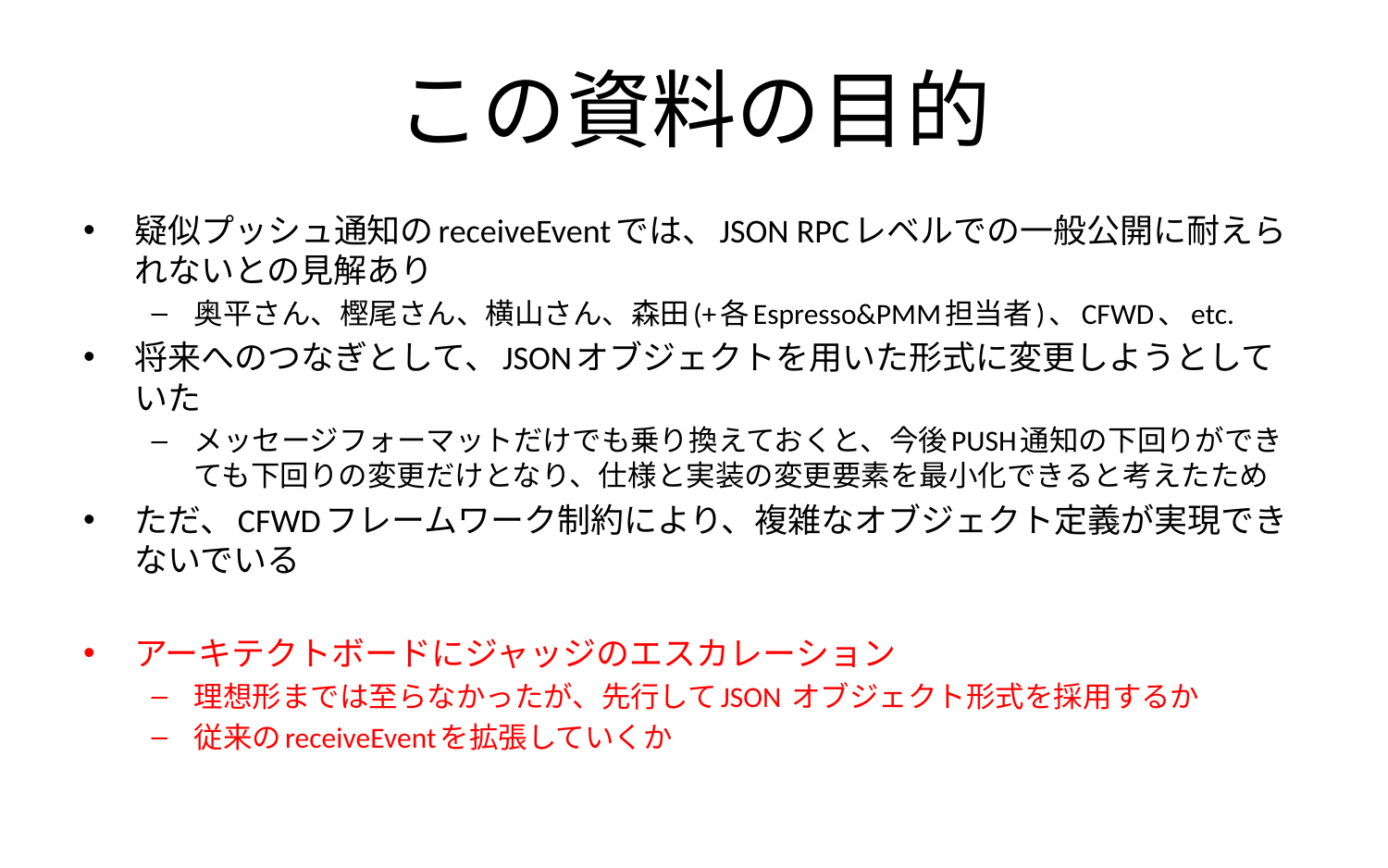

# この資料の目的
疑似プッシュ通知のreceiveEventでは、JSON RPCレベルでの一般公開に耐えられないとの見解あり
奥平さん、樫尾さん、横山さん、森田(+各Espresso&PMM担当者)、CFWD、etc.
将来へのつなぎとして、JSONオブジェクトを用いた形式に変更しようとしていた
メッセージフォーマットだけでも乗り換えておくと、今後PUSH通知の下回りができても下回りの変更だけとなり、仕様と実装の変更要素を最小化できると考えたため
ただ、CFWDフレームワーク制約により、複雑なオブジェクト定義が実現できないでいる

アーキテクトボードにジャッジのエスカレーション
理想形までは至らなかったが、先行してJSON オブジェクト形式を採用するか
従来のreceiveEventを拡張していくか